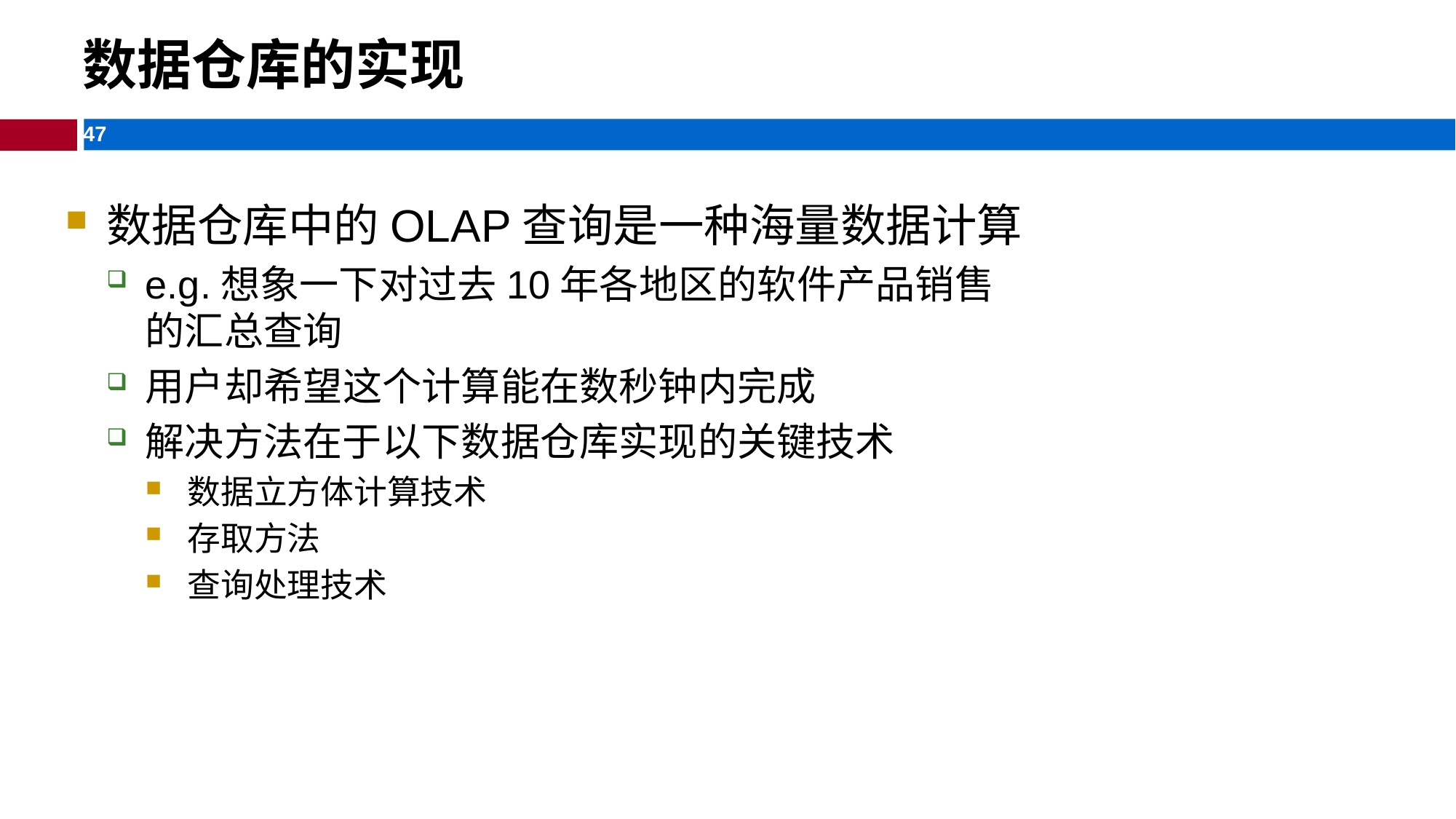

数据仓库的实现
数据仓库中的OLAP查询是一种海量数据计算
e.g.想象一下对过去10年各地区的软件产品销售的汇总查询
用户却希望这个计算能在数秒钟内完成
解决方法在于以下数据仓库实现的关键技术
数据立方体计算技术
存取方法
查询处理技术